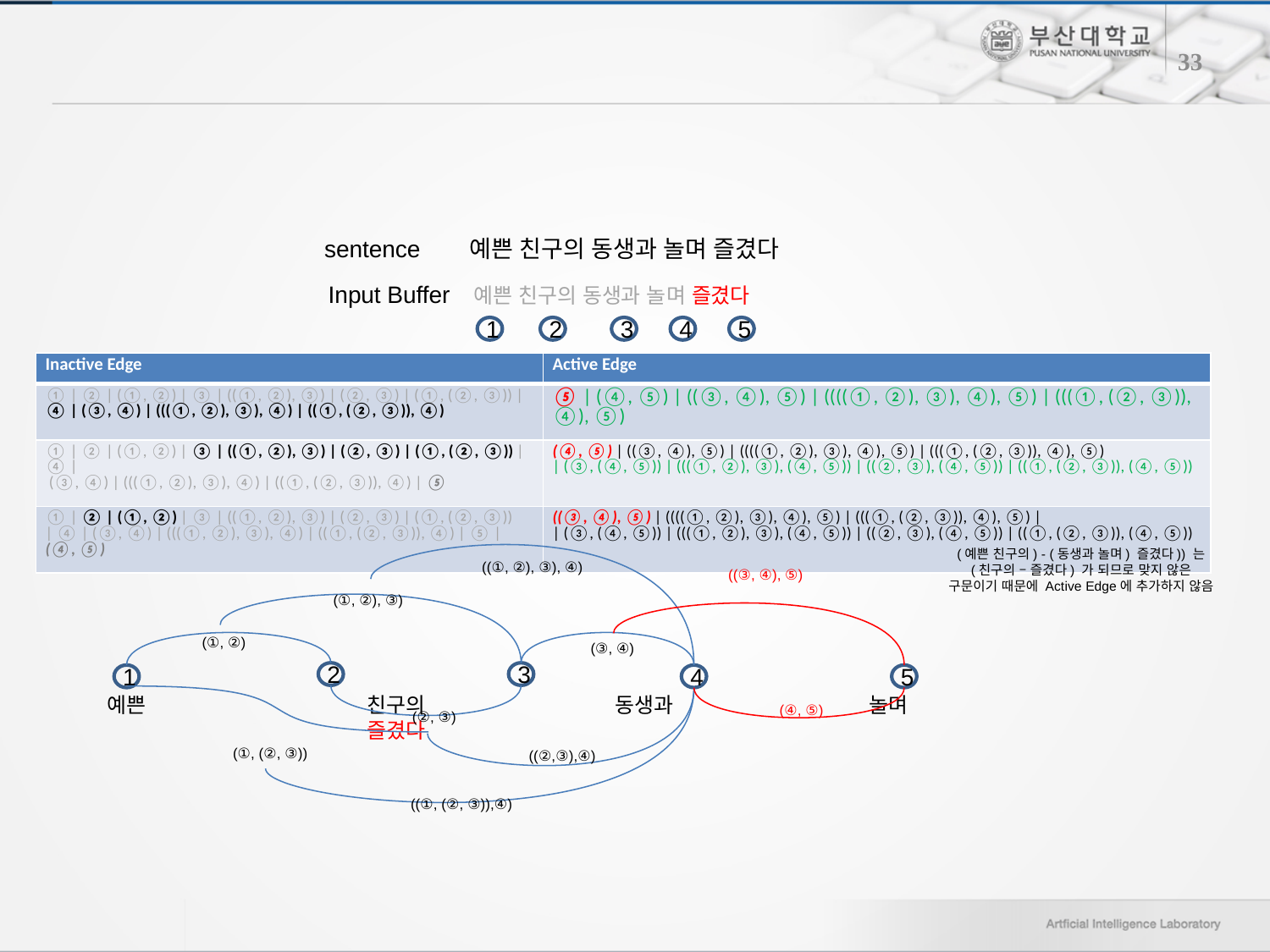

33
sentence
예쁜 친구의 동생과 놀며 즐겼다
Input Buffer
예쁜 친구의 동생과 놀며 즐겼다
1
2
3
4
5
| Inactive Edge | Active Edge |
| --- | --- |
| ① | ② | (①, ②) | ③ | ((①, ②), ③) | (②, ③) | (①, (②, ③)) | ④ | (③, ④) | (((①, ②), ③), ④) | ((①, (②, ③)), ④) | ⑤ | (④, ⑤) | ((③, ④), ⑤) | ((((①, ②), ③), ④), ⑤) | (((①, (②, ③)), ④), ⑤) |
| ① | ② | (①, ②) | ③ | ((①, ②), ③) | (②, ③) | (①, (②, ③)) | ④ | (③, ④) | (((①, ②), ③), ④) | ((①, (②, ③)), ④) | ⑤ | (④, ⑤) | ((③, ④), ⑤) | ((((①, ②), ③), ④), ⑤) | (((①, (②, ③)), ④), ⑤) | (③, (④, ⑤)) | (((①, ②), ③), (④, ⑤)) | ((②, ③), (④, ⑤)) | ((①, (②, ③)), (④, ⑤)) |
| ① | ② | (①, ②) | ③ | ((①, ②), ③) | (②, ③) | (①, (②, ③)) | ④ | (③, ④) | (((①, ②), ③), ④) | ((①, (②, ③)), ④) | ⑤ | (④, ⑤) | ((③, ④), ⑤) | ((((①, ②), ③), ④), ⑤) | (((①, (②, ③)), ④), ⑤) | | (③, (④, ⑤)) | (((①, ②), ③), (④, ⑤)) | ((②, ③), (④, ⑤)) | ((①, (②, ③)), (④, ⑤)) |
(예쁜 친구의) - (동생과 놀며) 즐겼다)) 는
 (친구의 – 즐겼다) 가 되므로 맞지 않은
구문이기 때문에 Active Edge에 추가하지 않음
((①, ②), ③), ④)
((③, ④), ⑤)

(①, ②), ③)

(①, ②)
(③, ④)
2
3
1
4
5
예쁜		 친구의 		동생과 		놀며		 즐겼다
(④, ⑤)
(②, ③)

(①, (②, ③))
((②,③),④)

((①, (②, ③)),④)